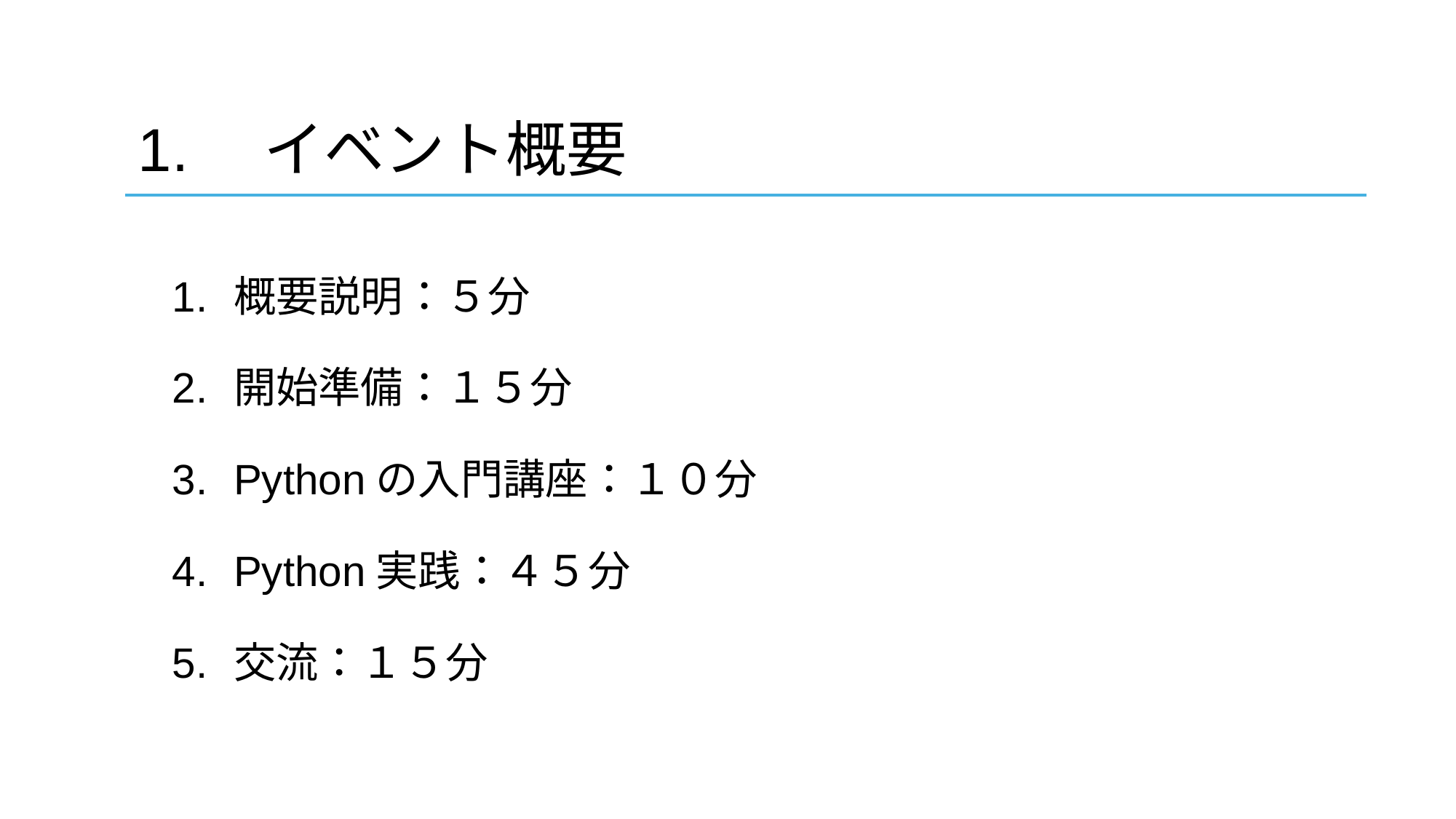

# 1.　イベント概要
概要説明：５分
開始準備：１５分
Pythonの入門講座：１０分
Python実践：４５分
交流：１５分